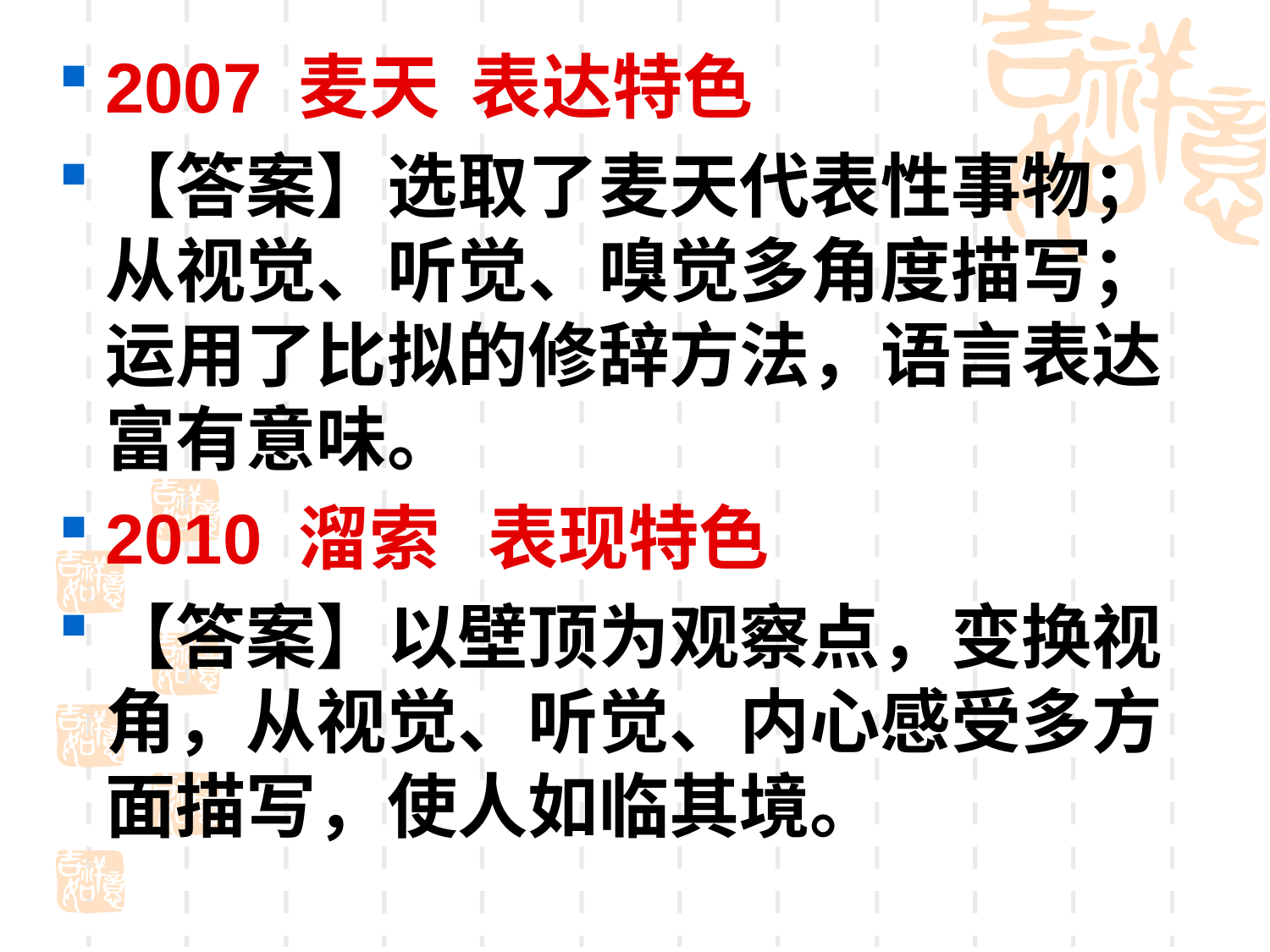

2007 麦天  表达特色
【答案】选取了麦天代表性事物；从视觉、听觉、嗅觉多角度描写；运用了比拟的修辞方法，语言表达富有意味。
2010 溜索   表现特色
【答案】以壁顶为观察点，变换视角，从视觉、听觉、内心感受多方面描写，使人如临其境。